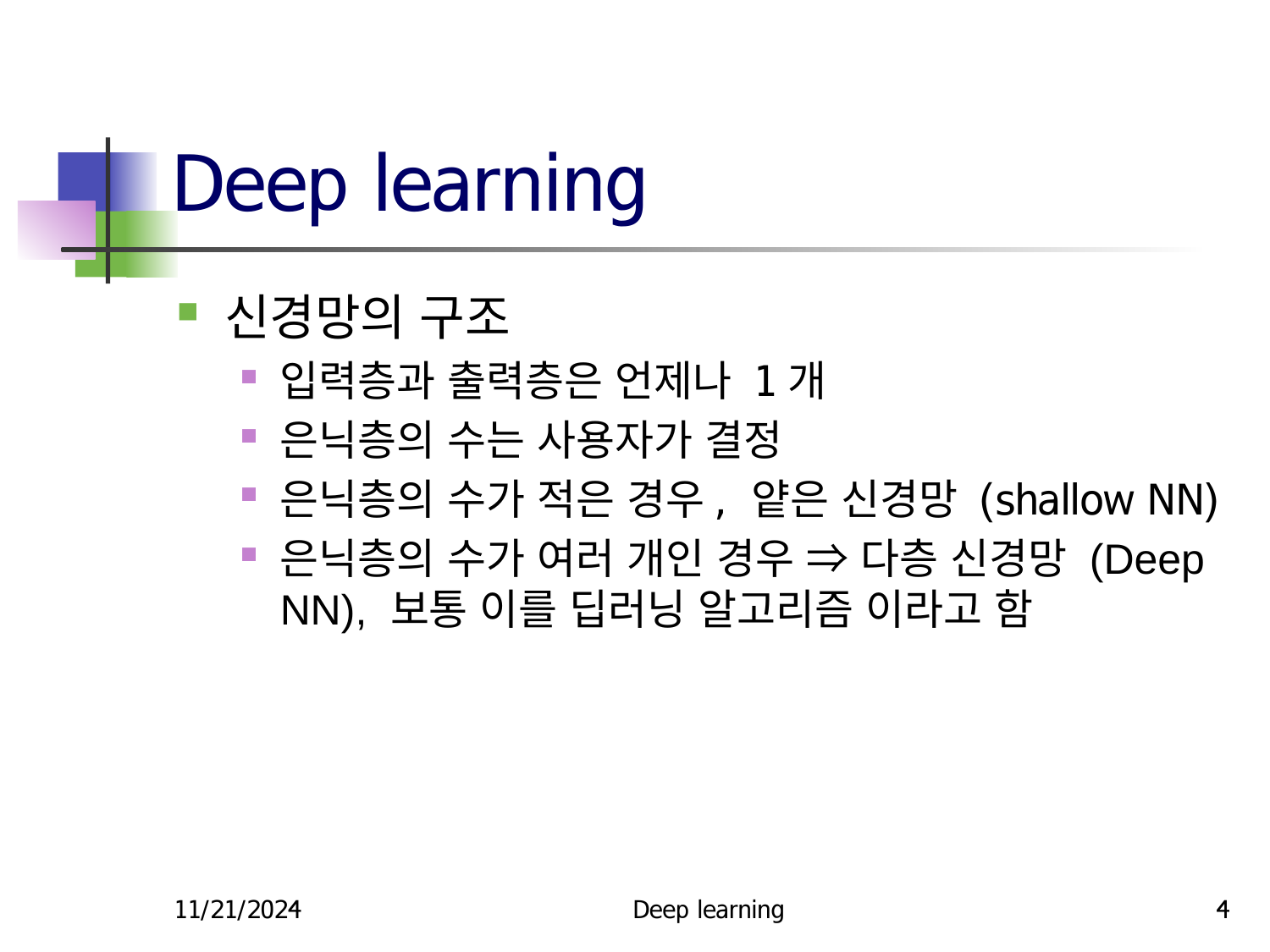

# Deep learning
신경망의 구조
입력층과 출력층은 언제나 1개
은닉층의 수는 사용자가 결정
은닉층의 수가 적은 경우, 얕은 신경망 (shallow NN)
은닉층의 수가 여러 개인 경우 ⇒ 다층 신경망 (Deep NN), 보통 이를 딥러닝 알고리즘 이라고 함

11/21/2024
Deep learning
4